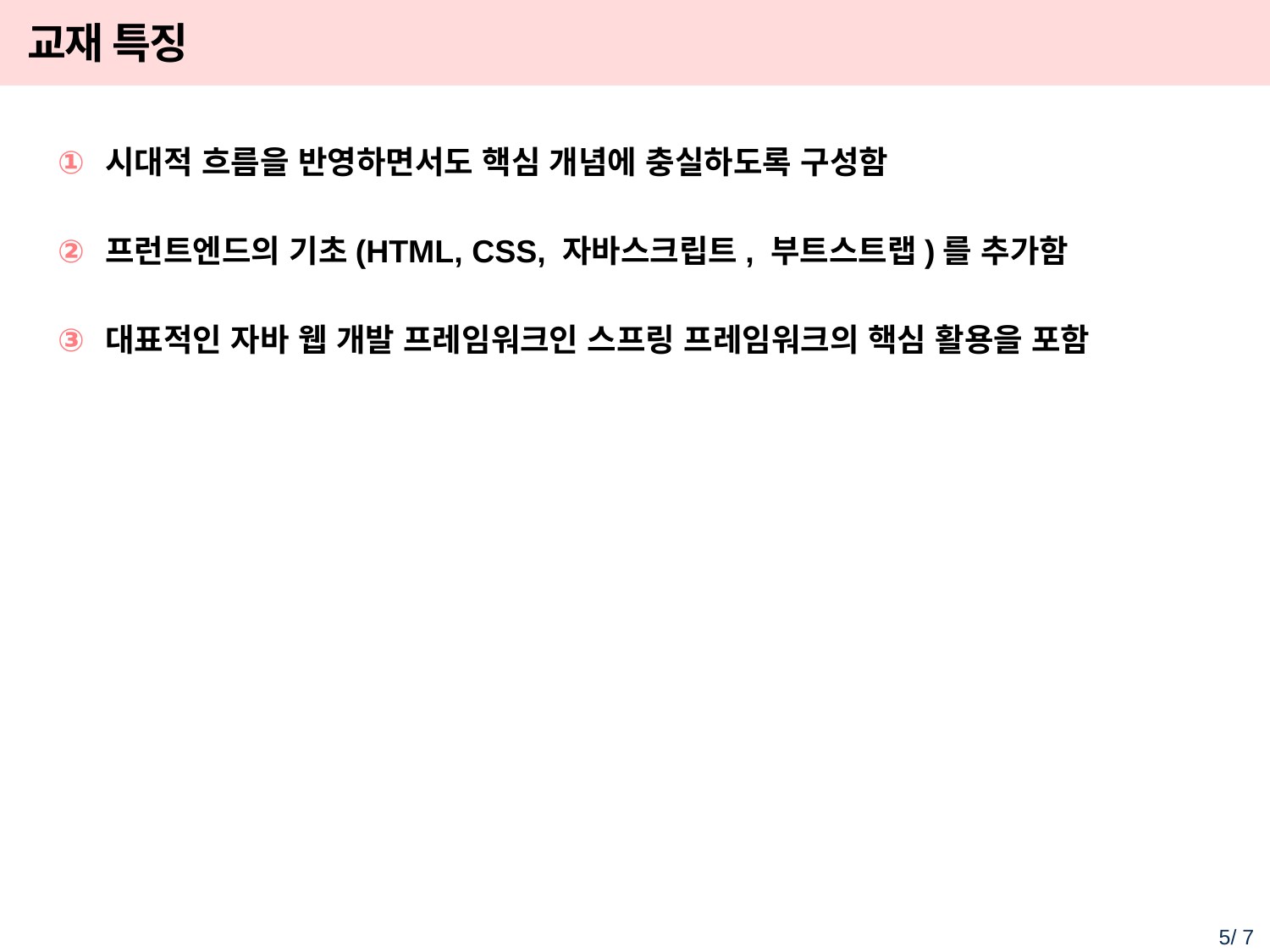

# 교재 특징
시대적 흐름을 반영하면서도 핵심 개념에 충실하도록 구성함

프런트엔드의 기초(HTML, CSS, 자바스크립트, 부트스트랩)를 추가함

대표적인 자바 웹 개발 프레임워크인 스프링 프레임워크의 핵심 활용을 포함